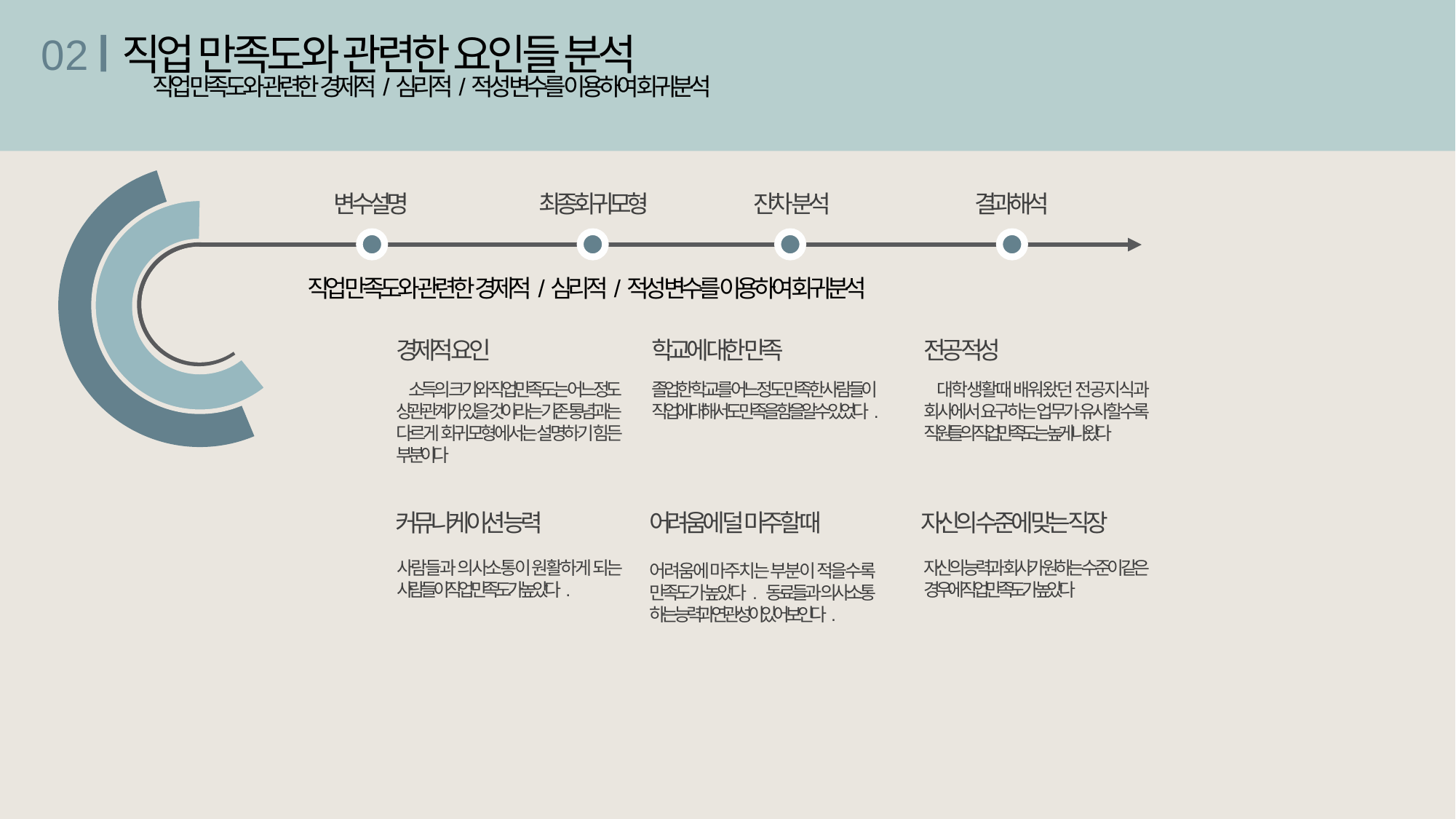

02
직업 만족도와 관련한 요인들 분석

직업 만족도와 관련한  경제적/심리적/적성 변수를 이용하여 회귀분석

변수설명
최종회귀모형
잔차 분석
결과해석

직업 만족도와 관련한  경제적/심리적/적성 변수를 이용하여 회귀분석
경제적 요인
학교에 대한 만족
전공 적성
  소득의 크기와 직업만족도는 어느정도 상관관계가 있을 것이라는 기존 통념과는 다르게  회귀모형에서는 설명하기 힘든 부분이다
졸업한 학교를 어느정도 만족한 사람들이 직업에 대해서도 만족을 함을 알 수 있었다.
 대학생활때 배워왔던 전공지식과 회사에서 요구하는 업무가 유사할수록 직원들의 직업만족도는 높게 나왔다
커뮤니케이션 능력
어려움에 덜  마주할 때
자신의 수준에 맞는 직장
사람들과 의사소통이 원활하게 되는 사람들이 직업 만족도가 높았다.
자신의 능력과  회사가 원하는 수준이 같은 경우에 직업 만족도가 높았다
어려움에 마주치는 부분이 적을수록 만족도가 높았다.  동료들과 의사소통 하는 능력과 연관성이 있어 보인다.